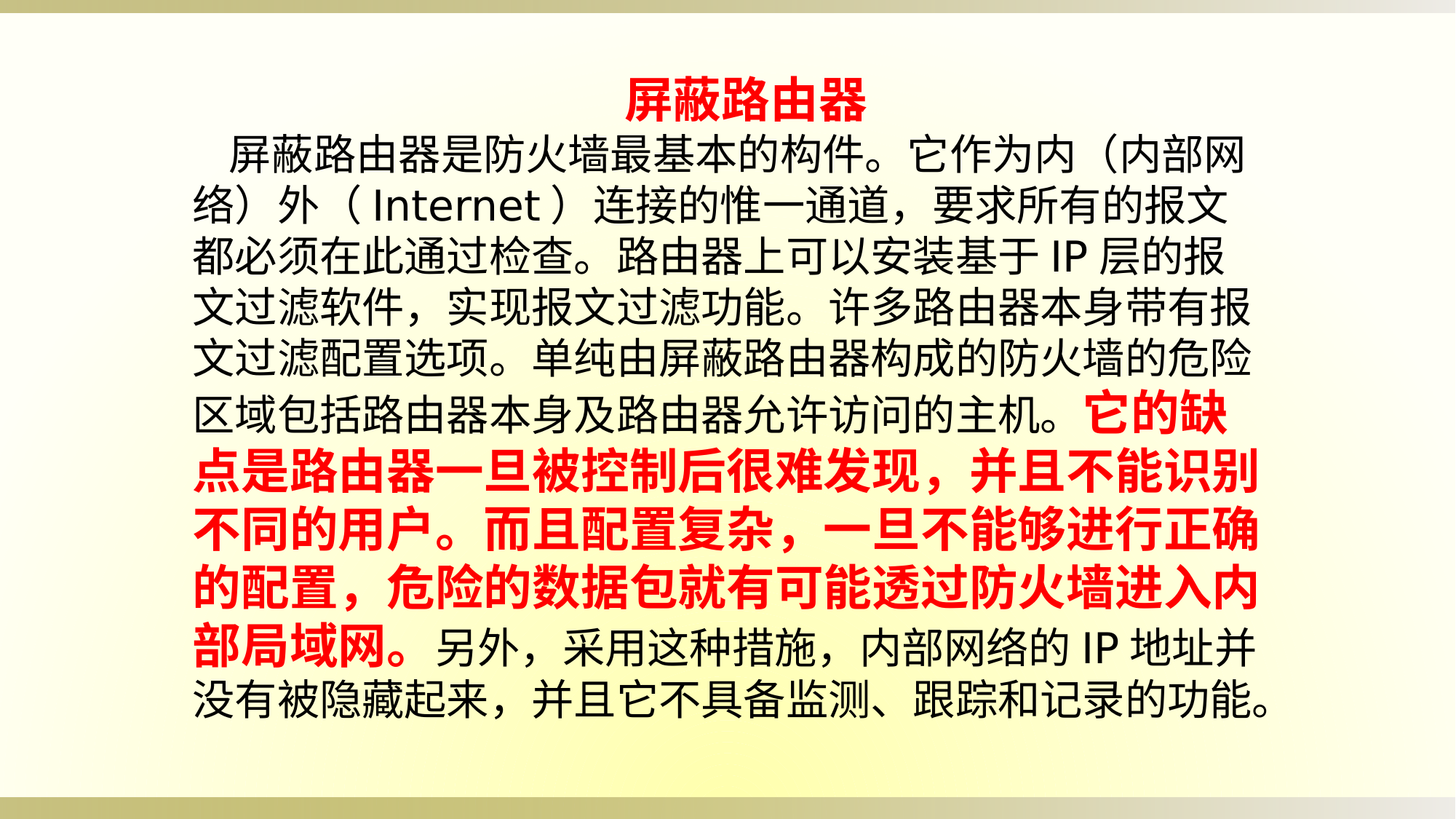

屏蔽路由器
屏蔽路由器是防火墙最基本的构件。它作为内（内部网络）外（Internet）连接的惟一通道，要求所有的报文都必须在此通过检查。路由器上可以安装基于IP层的报文过滤软件，实现报文过滤功能。许多路由器本身带有报文过滤配置选项。单纯由屏蔽路由器构成的防火墙的危险区域包括路由器本身及路由器允许访问的主机。它的缺点是路由器一旦被控制后很难发现，并且不能识别不同的用户。而且配置复杂，一旦不能够进行正确的配置，危险的数据包就有可能透过防火墙进入内部局域网。另外，采用这种措施，内部网络的IP地址并没有被隐藏起来，并且它不具备监测、跟踪和记录的功能。